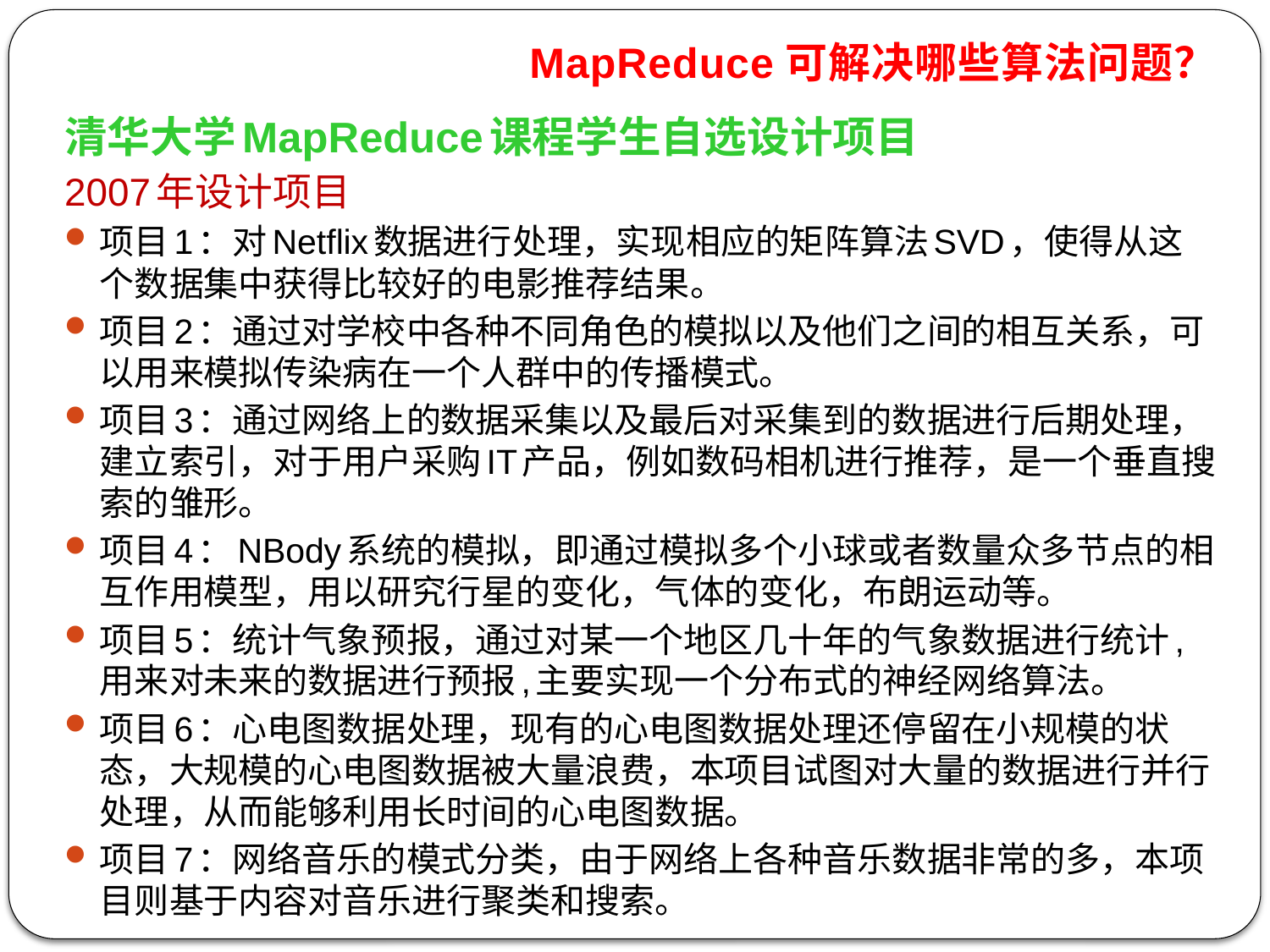

MapReduce可解决哪些算法问题？
清华大学MapReduce课程学生自选设计项目
2007年设计项目
项目1：对Netflix数据进行处理，实现相应的矩阵算法SVD，使得从这个数据集中获得比较好的电影推荐结果。
项目2：通过对学校中各种不同角色的模拟以及他们之间的相互关系，可以用来模拟传染病在一个人群中的传播模式。
项目3：通过网络上的数据采集以及最后对采集到的数据进行后期处理，建立索引，对于用户采购IT产品，例如数码相机进行推荐，是一个垂直搜索的雏形。
项目4：NBody系统的模拟，即通过模拟多个小球或者数量众多节点的相互作用模型，用以研究行星的变化，气体的变化，布朗运动等。
项目5：统计气象预报，通过对某一个地区几十年的气象数据进行统计,用来对未来的数据进行预报,主要实现一个分布式的神经网络算法。
项目6：心电图数据处理，现有的心电图数据处理还停留在小规模的状态，大规模的心电图数据被大量浪费，本项目试图对大量的数据进行并行处理，从而能够利用长时间的心电图数据。
项目7：网络音乐的模式分类，由于网络上各种音乐数据非常的多，本项目则基于内容对音乐进行聚类和搜索。